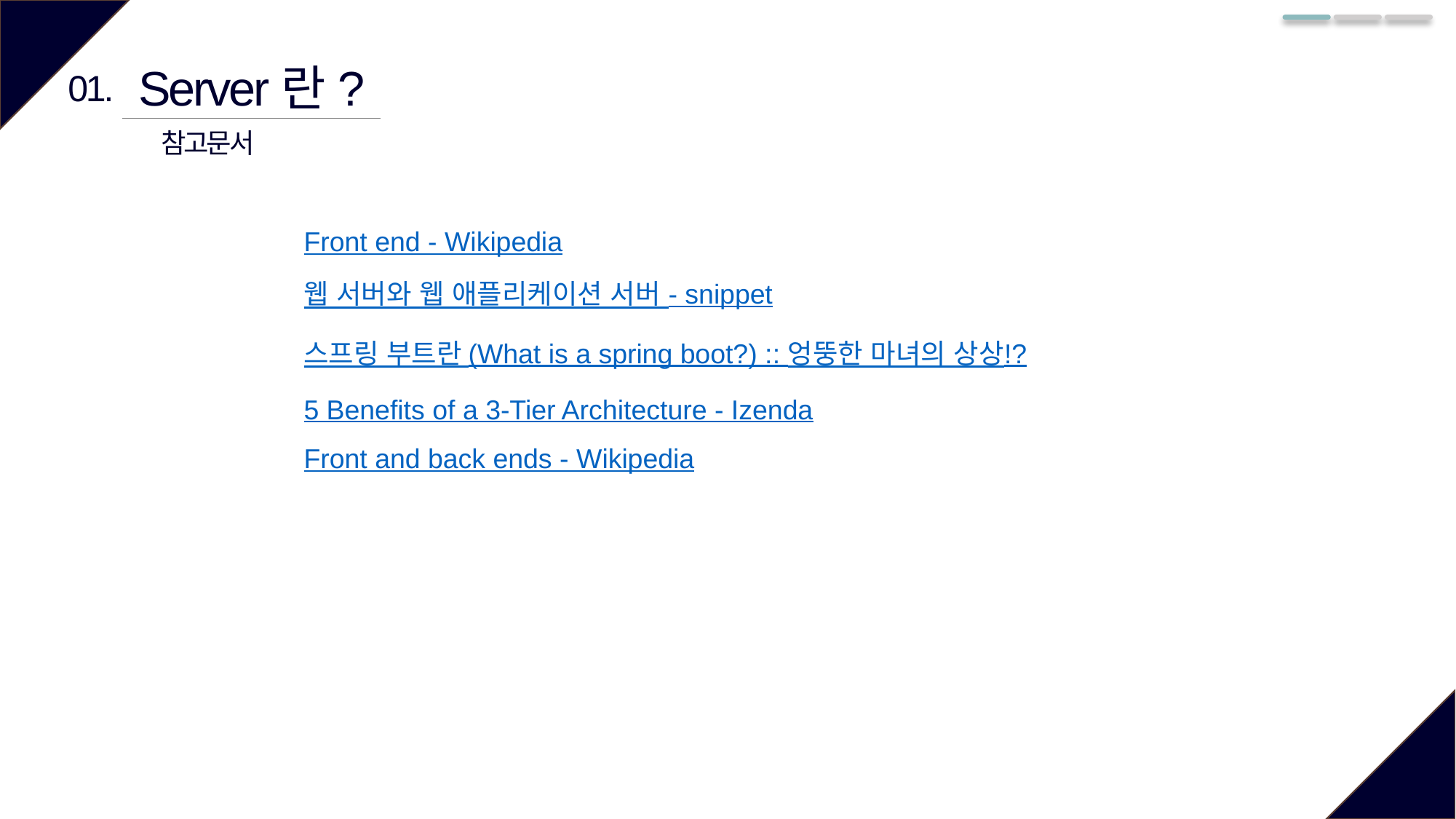

Server란?
01.
참고문서
Front end - Wikipedia
웹 서버와 웹 애플리케이션 서버 - snippet
스프링 부트란 (What is a spring boot?) :: 엉뚱한 마녀의 상상!?
5 Benefits of a 3-Tier Architecture - Izenda
Front and back ends - Wikipedia